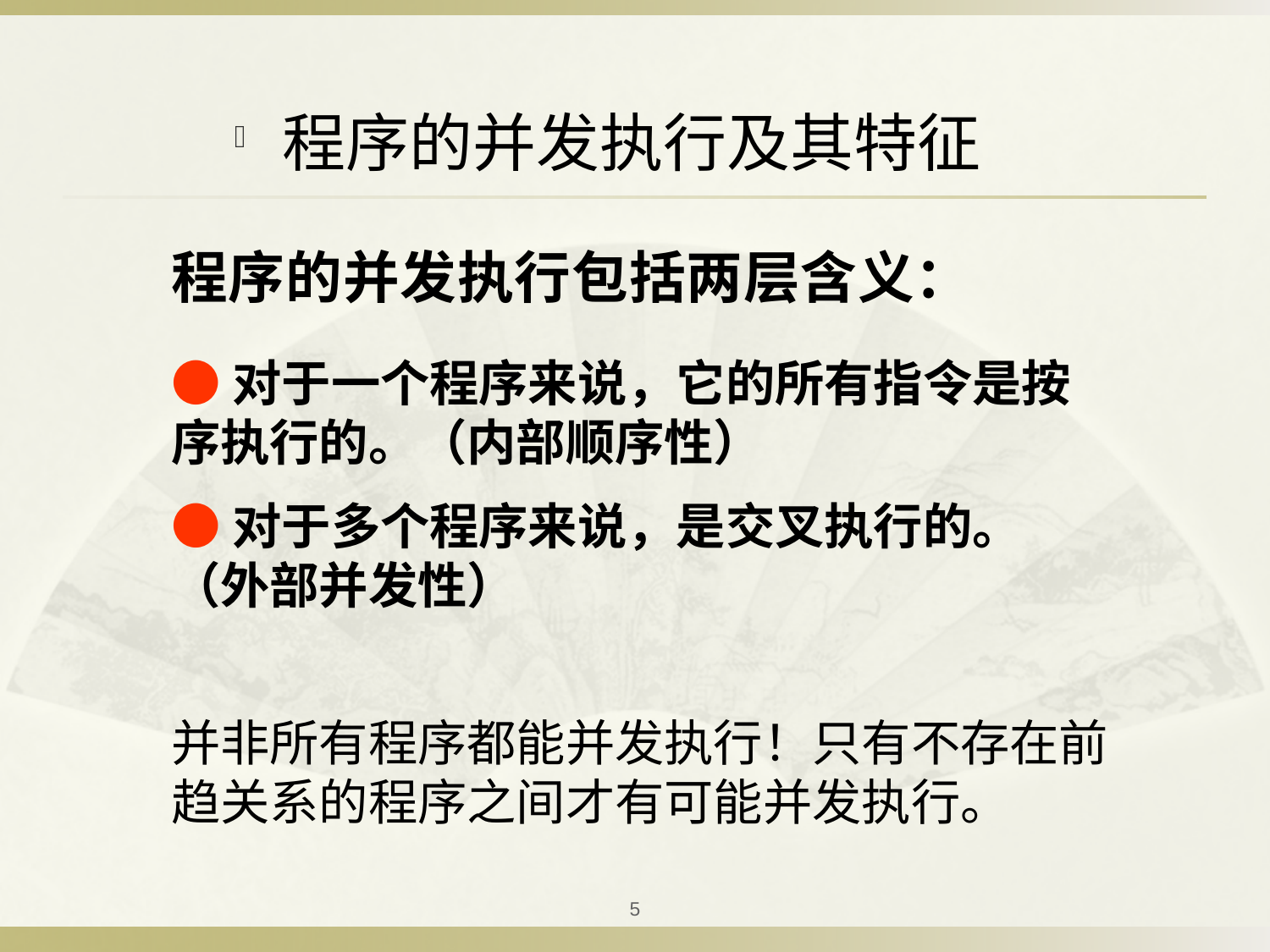

程序的并发执行及其特征
程序的并发执行包括两层含义：
●对于一个程序来说，它的所有指令是按序执行的。（内部顺序性）
●对于多个程序来说，是交叉执行的。（外部并发性）
并非所有程序都能并发执行！只有不存在前趋关系的程序之间才有可能并发执行。
5